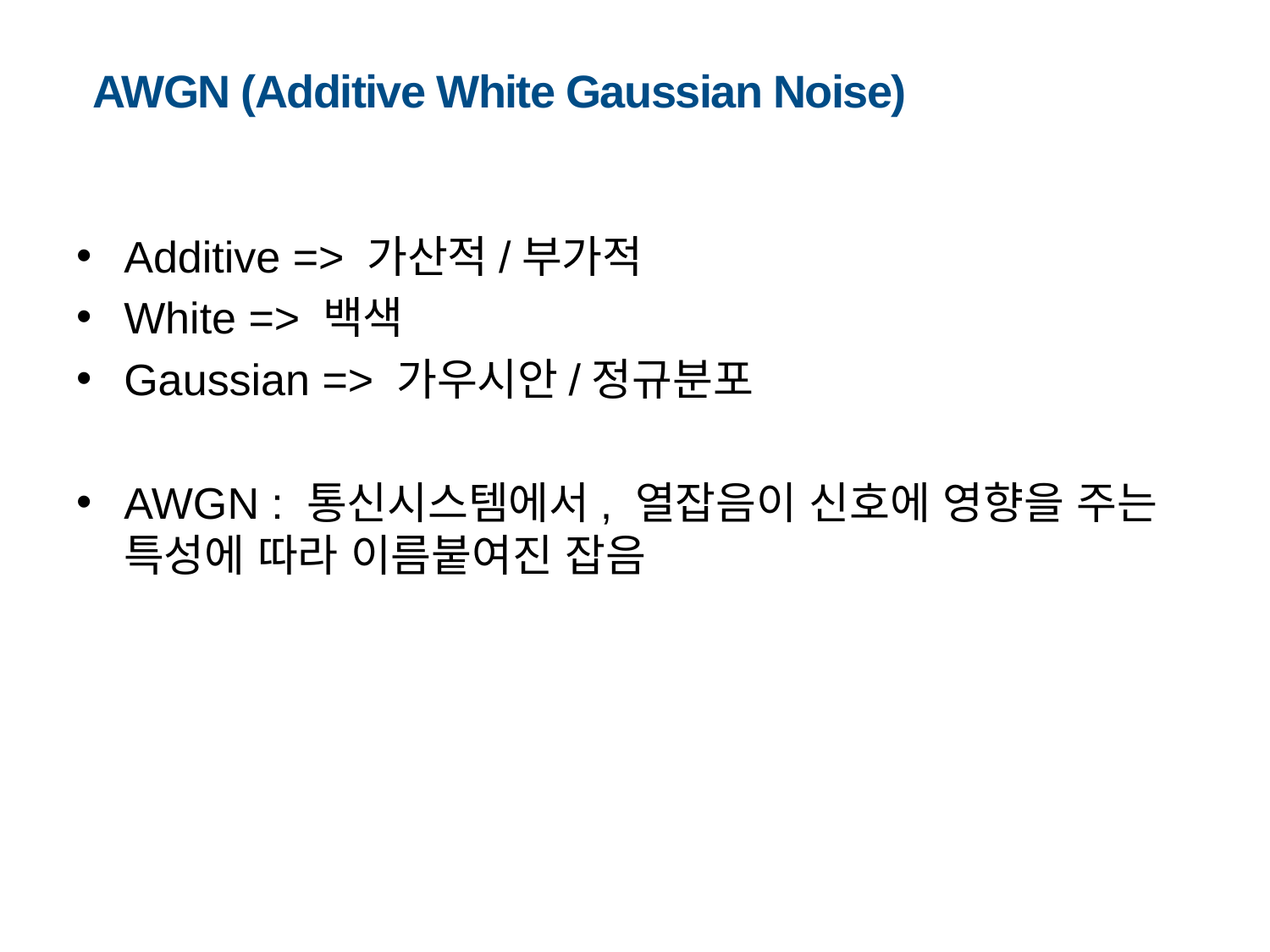

AWGN (Additive White Gaussian Noise)
Additive => 가산적/부가적
White => 백색
Gaussian => 가우시안/정규분포

AWGN : 통신시스템에서, 열잡음이 신호에 영향을 주는 특성에 따라 이름붙여진 잡음